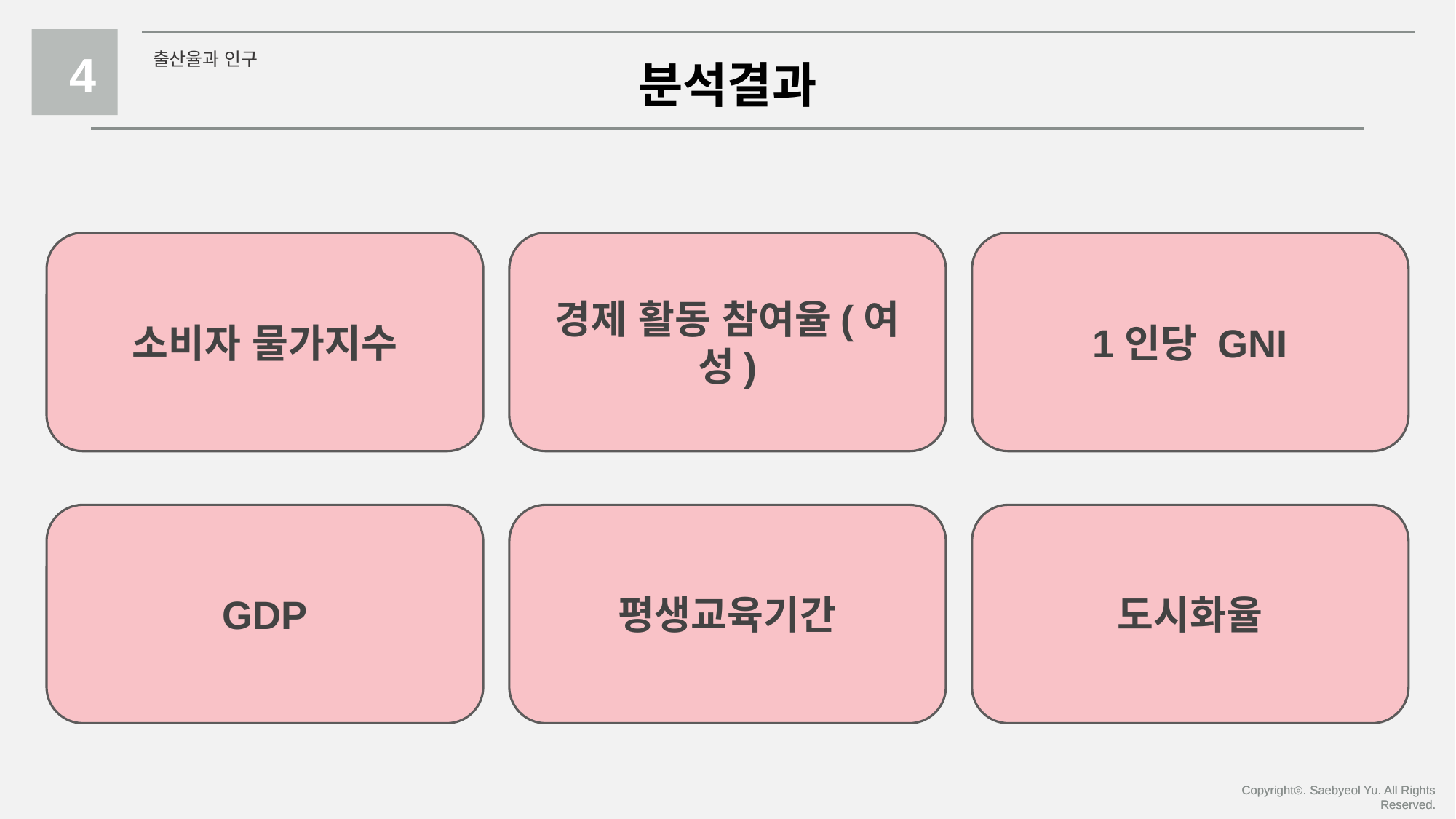

4
출산율과 인구
분석결과
소비자 물가지수
경제 활동 참여율(여성)
1인당 GNI
GDP
평생교육기간
도시화율
Copyrightⓒ. Saebyeol Yu. All Rights Reserved.